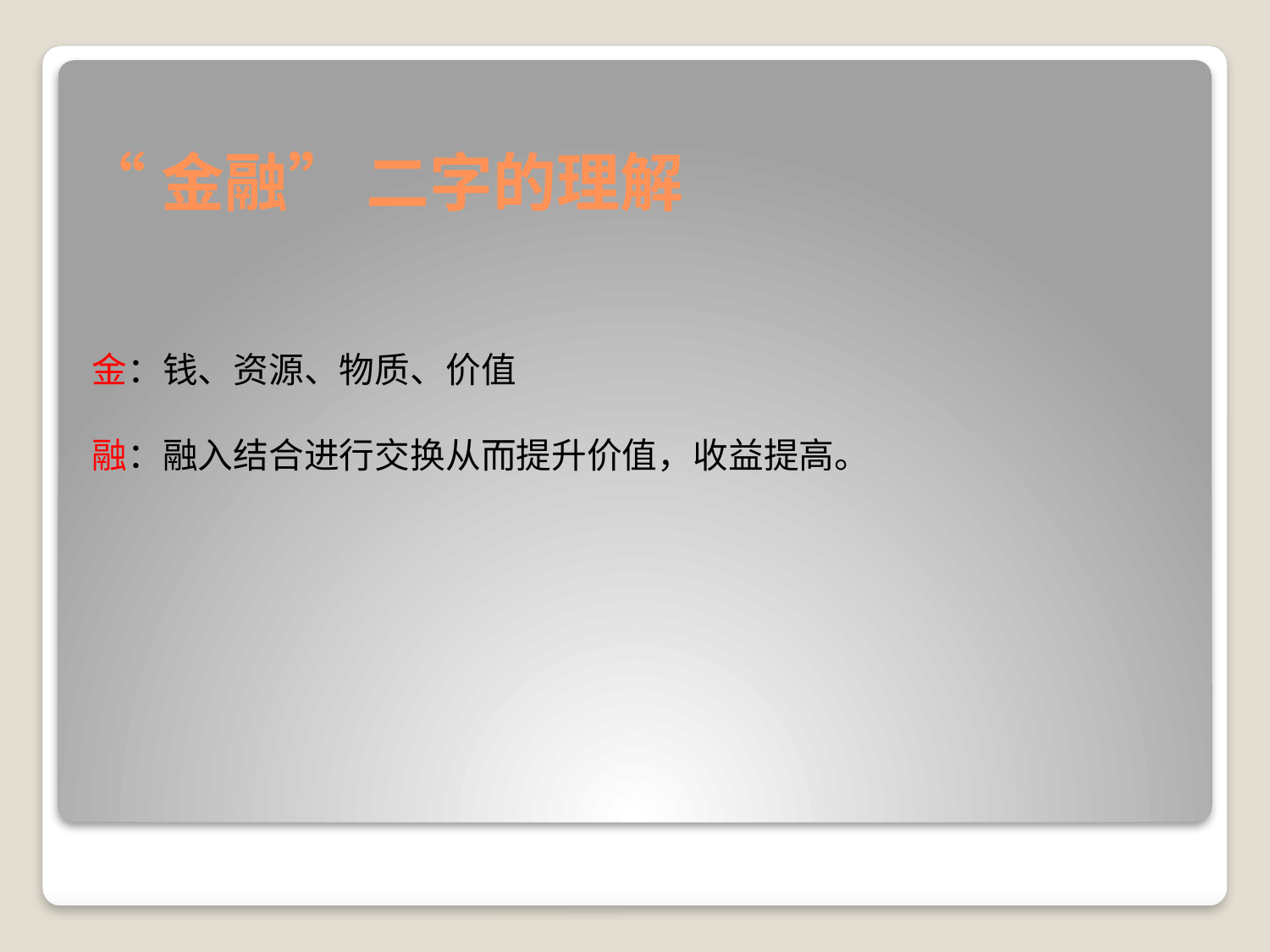

# “金融” 二字的理解
金：钱、资源、物质、价值

融：融入结合进行交换从而提升价值，收益提高。